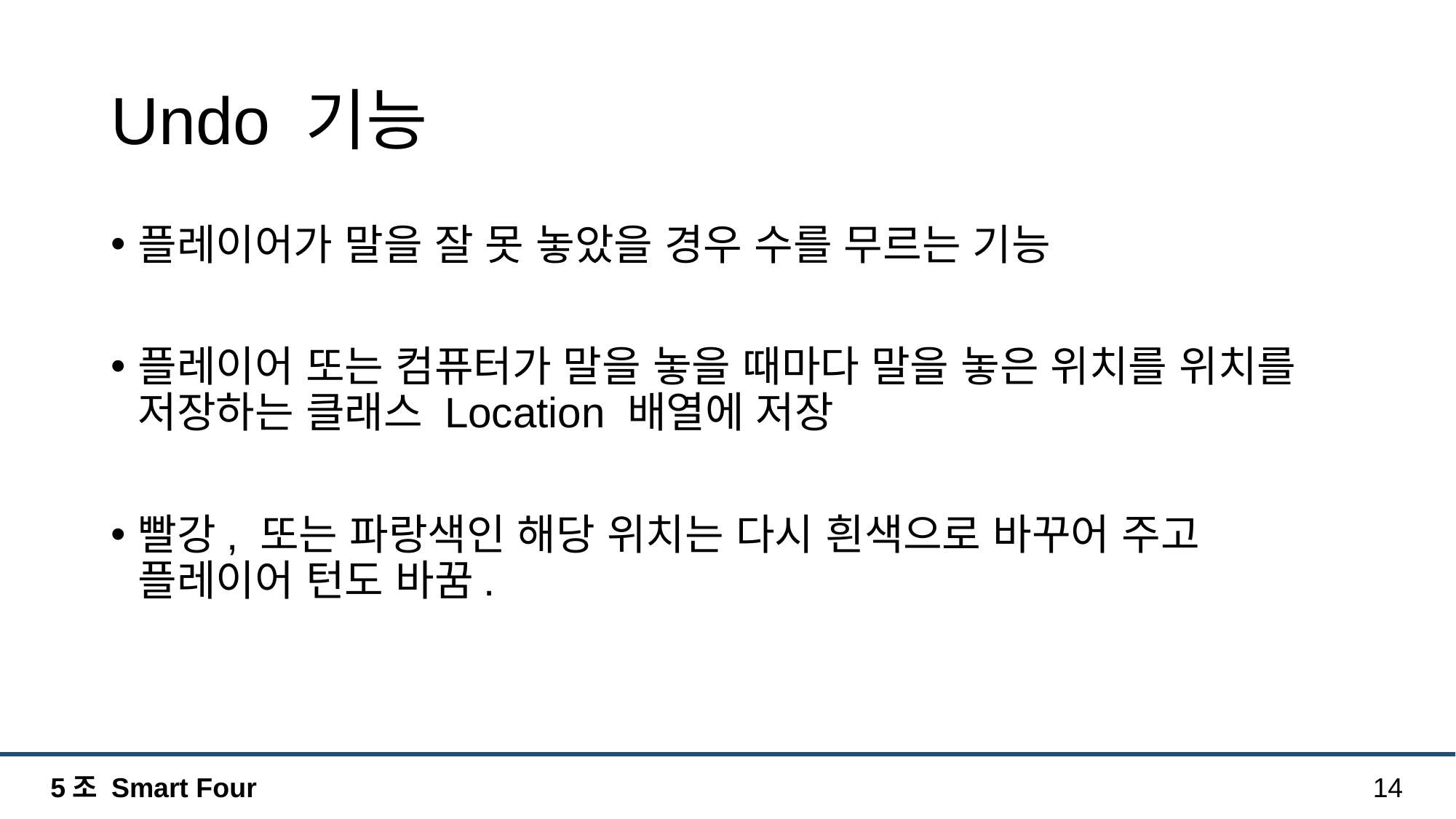

# Undo 기능
플레이어가 말을 잘 못 놓았을 경우 수를 무르는 기능

플레이어 또는 컴퓨터가 말을 놓을 때마다 말을 놓은 위치를 위치를 저장하는 클래스 Location 배열에 저장

빨강, 또는 파랑색인 해당 위치는 다시 흰색으로 바꾸어 주고 플레이어 턴도 바꿈.